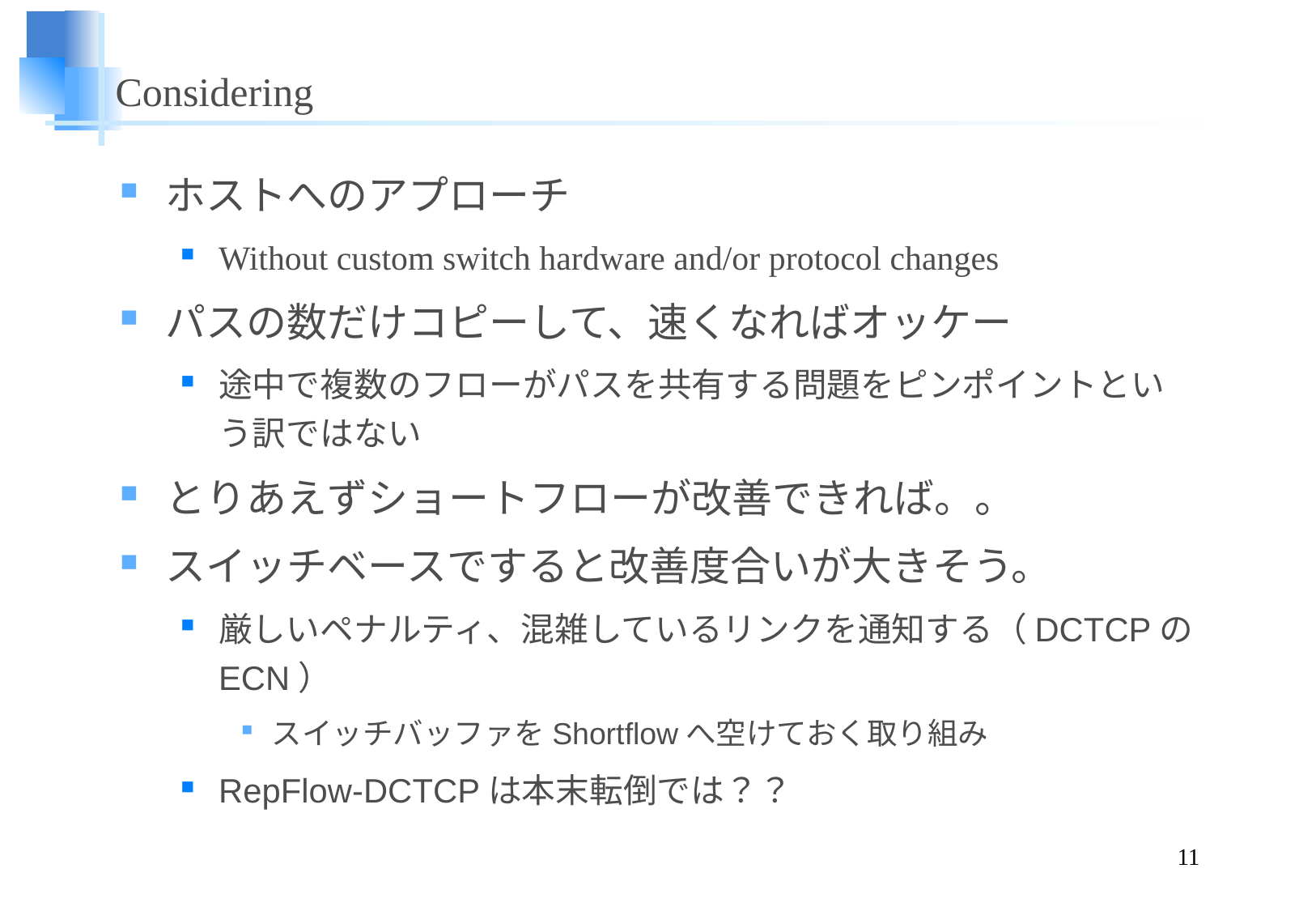

# Considering
ホストへのアプローチ
Without custom switch hardware and/or protocol changes
パスの数だけコピーして、速くなればオッケー
途中で複数のフローがパスを共有する問題をピンポイントという訳ではない
とりあえずショートフローが改善できれば。。
スイッチベースですると改善度合いが大きそう。
厳しいペナルティ、混雑しているリンクを通知する（DCTCPのECN）
スイッチバッファをShortflowへ空けておく取り組み
RepFlow-DCTCPは本末転倒では？？
11